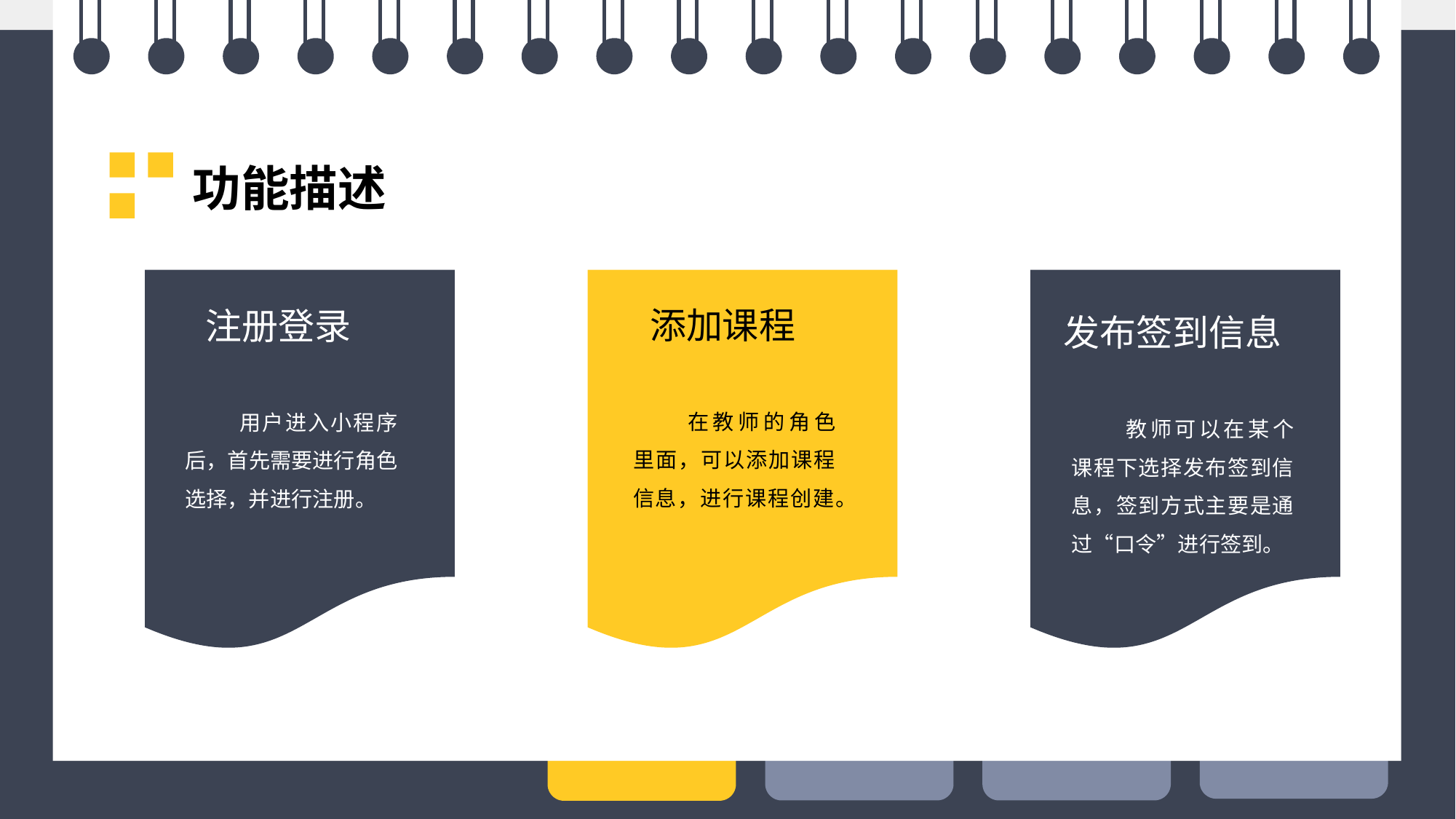

功能描述

添加课程
注册登录
发布签到信息
在教师的角色里面，可以添加课程信息，进行课程创建。
用户进入小程序后，首先需要进行角色选择，并进行注册。
教师可以在某个课程下选择发布签到信息，签到方式主要是通过“口令”进行签到。